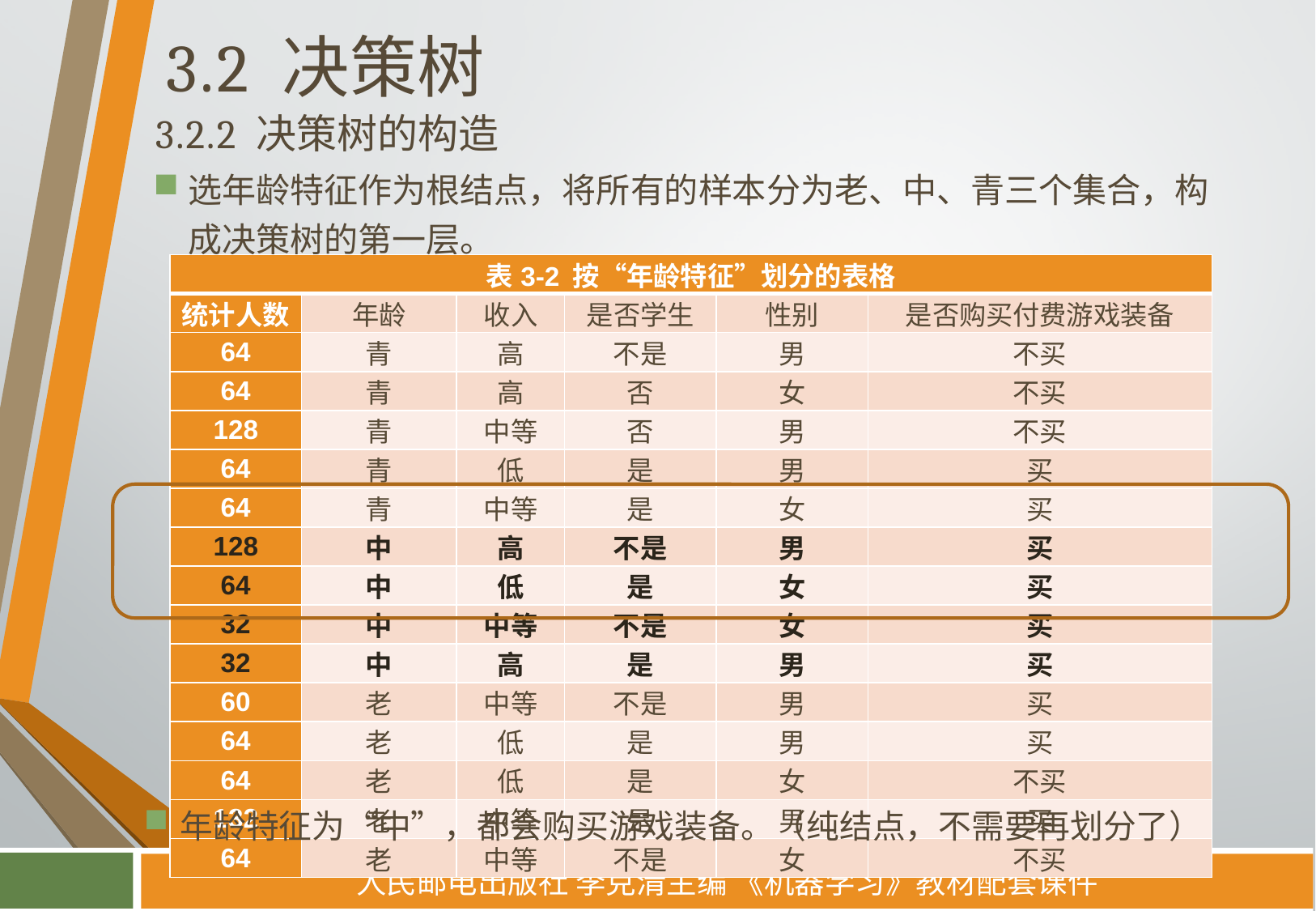

# 3.2 决策树
3.2.2 决策树的构造
选年龄特征作为根结点，将所有的样本分为老、中、青三个集合，构成决策树的第一层。
| 表3-2 按“年龄特征”划分的表格 |  |  |  |  |  |
| --- | --- | --- | --- | --- | --- |
| 统计人数 | 年龄 | 收入 | 是否学生 | 性别 | 是否购买付费游戏装备 |
| 64 | 青 | 高 | 不是 | 男 | 不买 |
| 64 | 青 | 高 | 否 | 女 | 不买 |
| 128 | 青 | 中等 | 否 | 男 | 不买 |
| 64 | 青 | 低 | 是 | 男 | 买 |
| 64 | 青 | 中等 | 是 | 女 | 买 |
| 128 | 中 | 高 | 不是 | 男 | 买 |
| 64 | 中 | 低 | 是 | 女 | 买 |
| 32 | 中 | 中等 | 不是 | 女 | 买 |
| 32 | 中 | 高 | 是 | 男 | 买 |
| 60 | 老 | 中等 | 不是 | 男 | 买 |
| 64 | 老 | 低 | 是 | 男 | 买 |
| 64 | 老 | 低 | 是 | 女 | 不买 |
| 132 | 老 | 中等 | 是 | 男 | 买 |
| 64 | 老 | 中等 | 不是 | 女 | 不买 |

年龄特征为“中”，都会购买游戏装备。（纯结点，不需要再划分了）